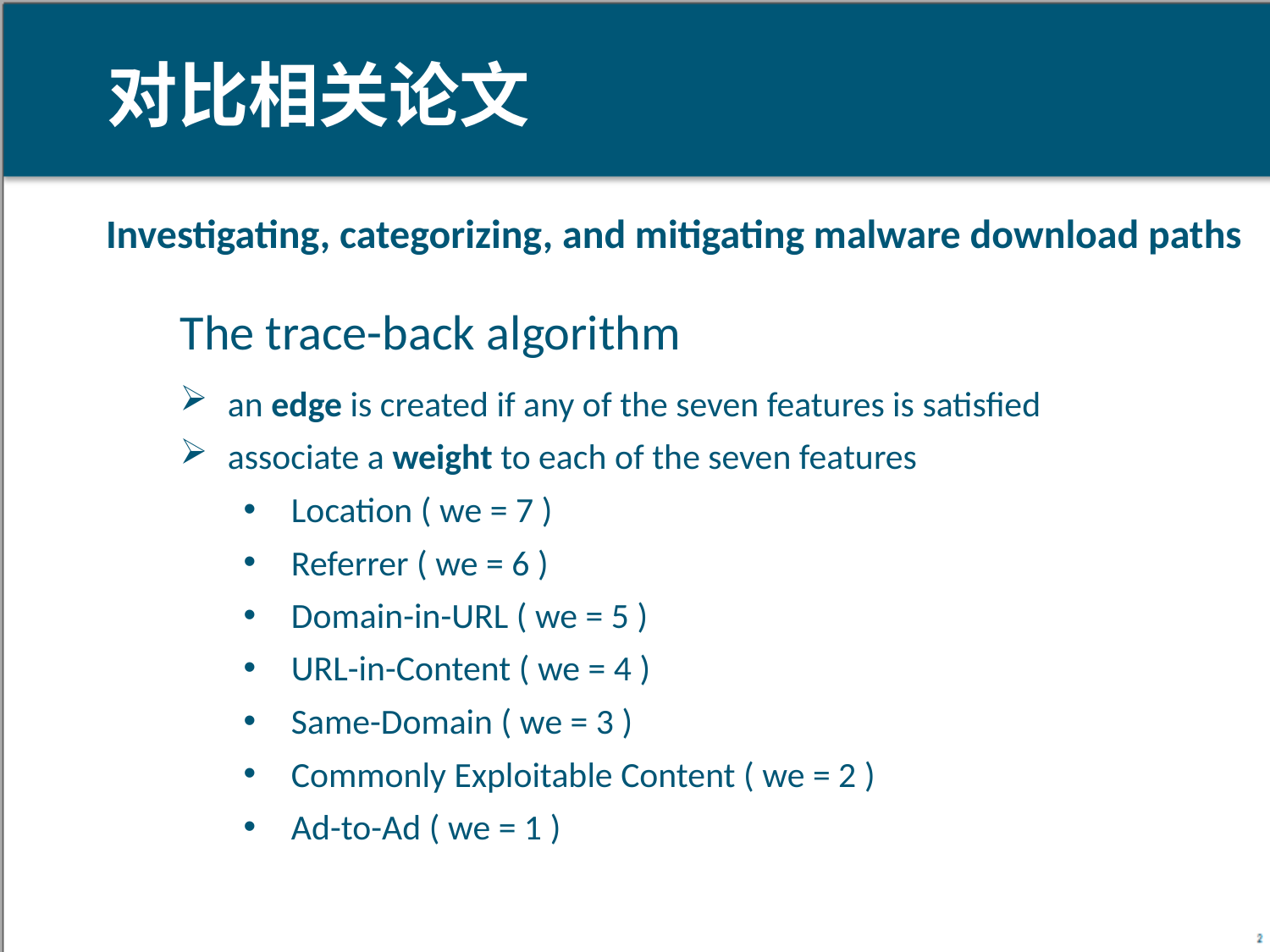

对比相关论文
Investigating, categorizing, and mitigating malware download paths
The trace-back algorithm
an edge is created if any of the seven features is satisfied
associate a weight to each of the seven features
Location ( we = 7 )
Referrer ( we = 6 )
Domain-in-URL ( we = 5 )
URL-in-Content ( we = 4 )
Same-Domain ( we = 3 )
Commonly Exploitable Content ( we = 2 )
Ad-to-Ad ( we = 1 )